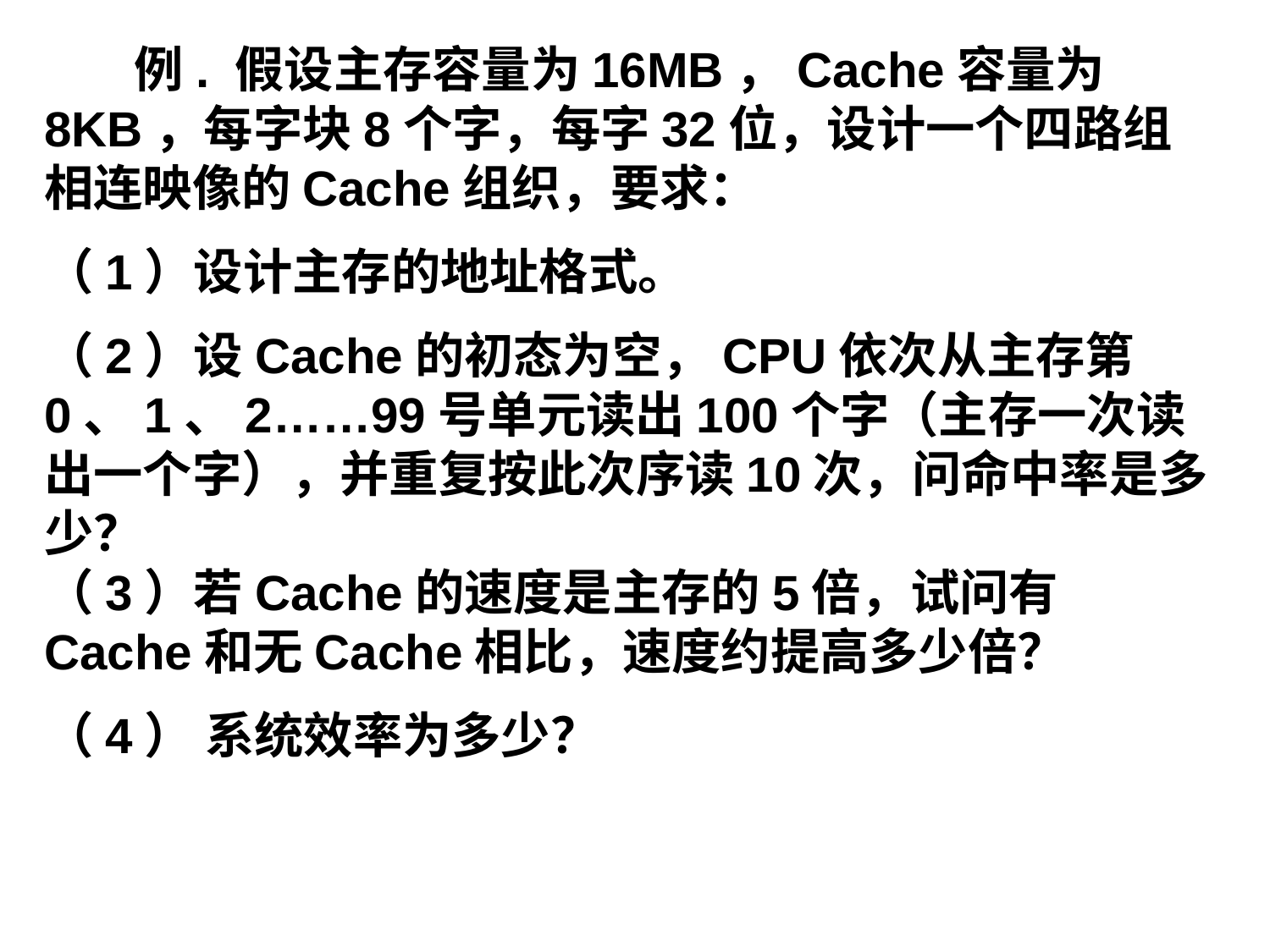

例. 假设主存容量为16MB，Cache容量为8KB，每字块8个字，每字32位，设计一个四路组相连映像的Cache组织，要求：
（1）设计主存的地址格式。
（2）设Cache的初态为空，CPU依次从主存第0、1、2……99号单元读出100个字（主存一次读出一个字），并重复按此次序读10次，问命中率是多少？
（3）若Cache的速度是主存的5倍，试问有Cache和无Cache相比，速度约提高多少倍？
（4） 系统效率为多少？